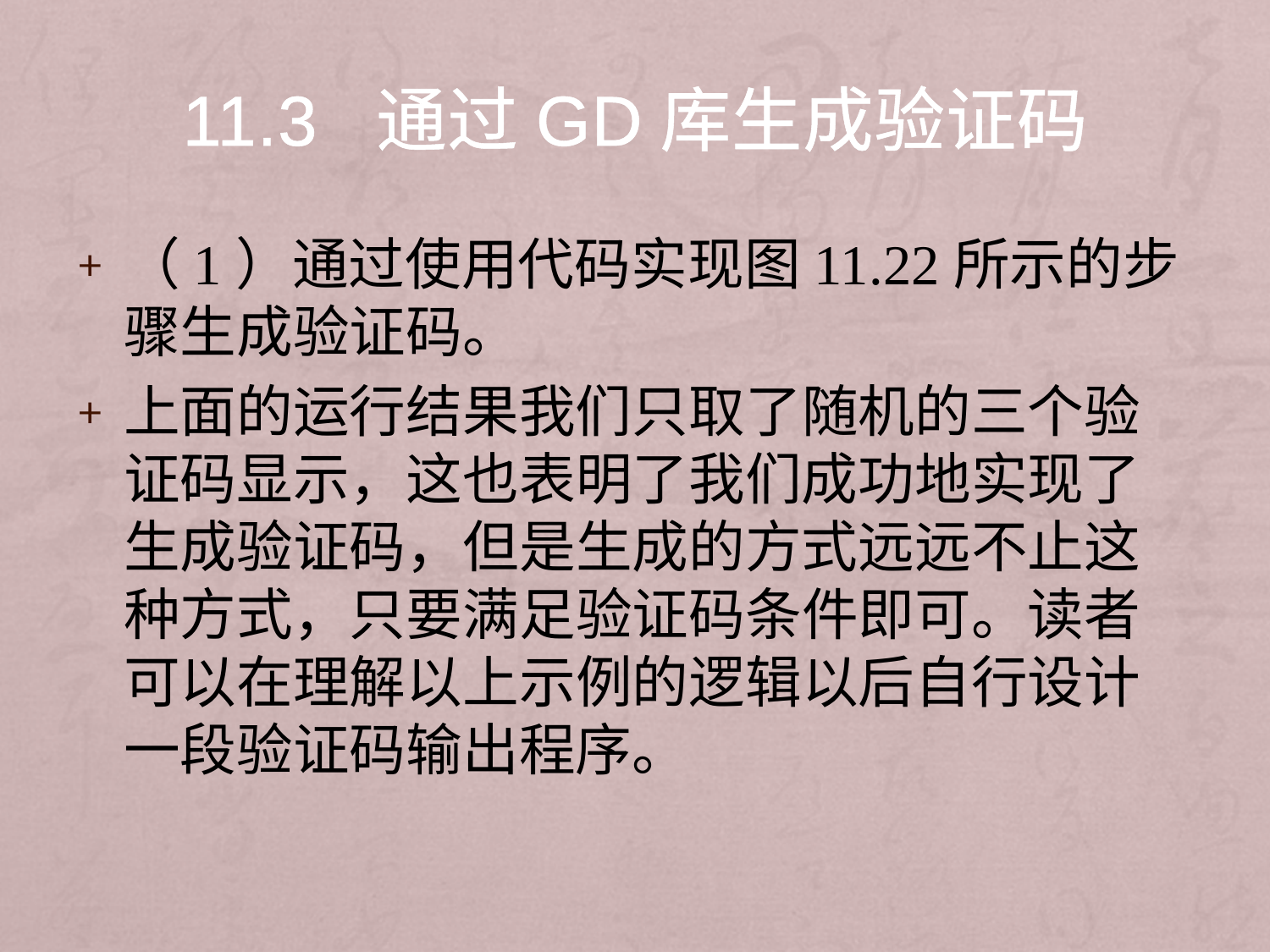

# 11.3  通过GD库生成验证码
（1）通过使用代码实现图11.22所示的步骤生成验证码。
上面的运行结果我们只取了随机的三个验证码显示，这也表明了我们成功地实现了生成验证码，但是生成的方式远远不止这种方式，只要满足验证码条件即可。读者可以在理解以上示例的逻辑以后自行设计一段验证码输出程序。